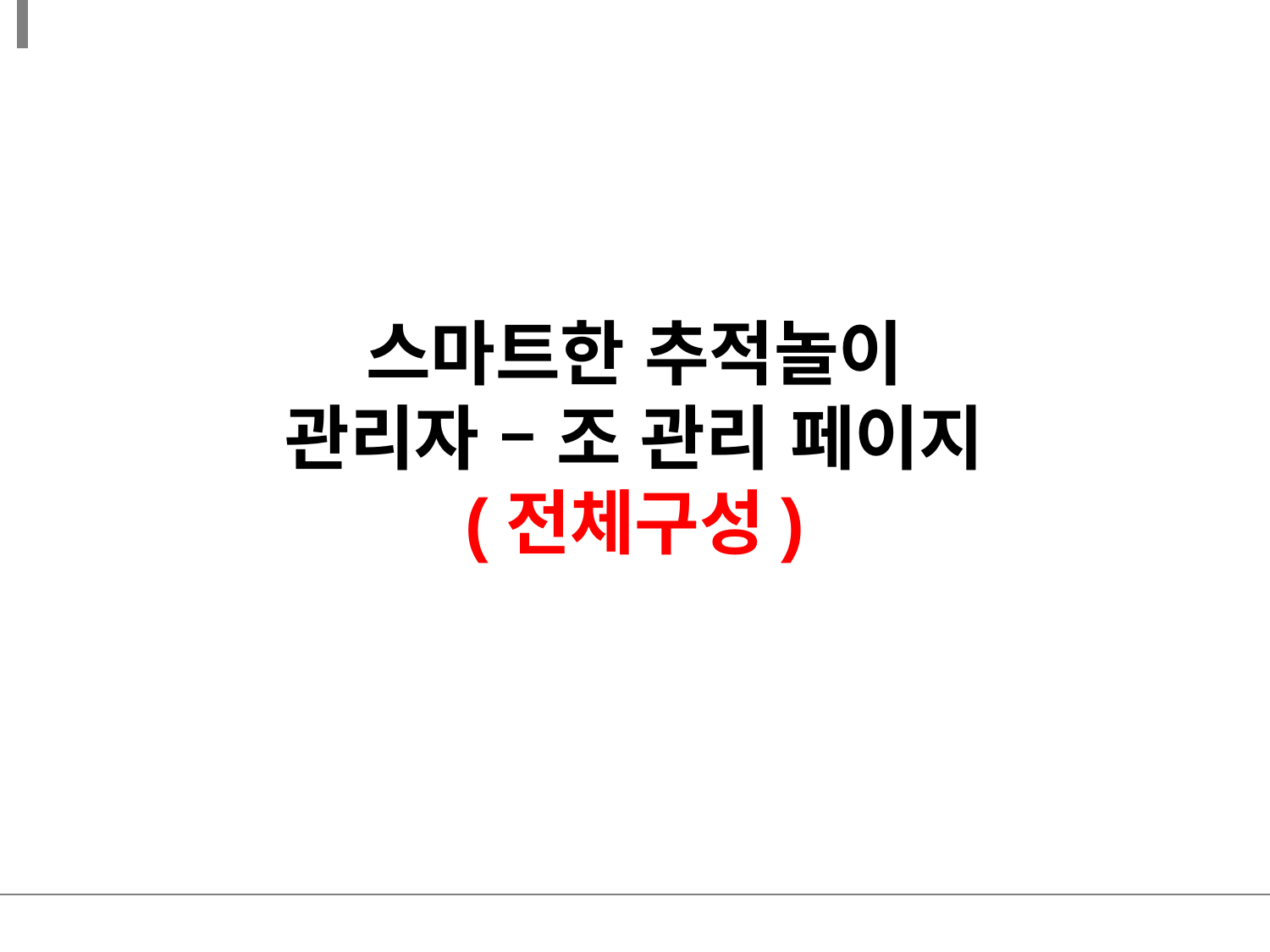

스마트한 추적놀이
관리자 – 조 관리 페이지
(전체구성)